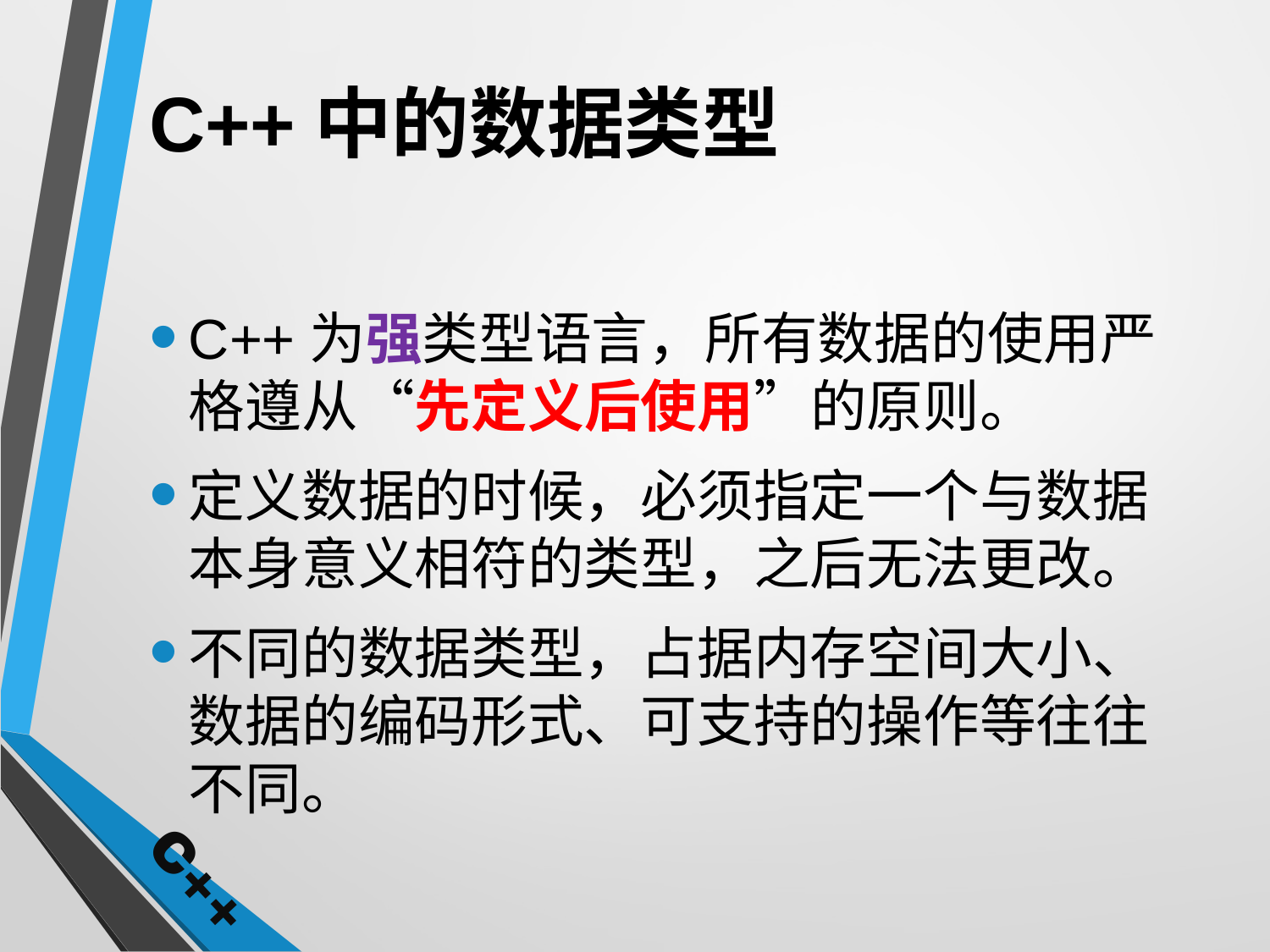

# C++中的数据类型
C++为强类型语言，所有数据的使用严格遵从“先定义后使用”的原则。
定义数据的时候，必须指定一个与数据本身意义相符的类型，之后无法更改。
不同的数据类型，占据内存空间大小、数据的编码形式、可支持的操作等往往不同。